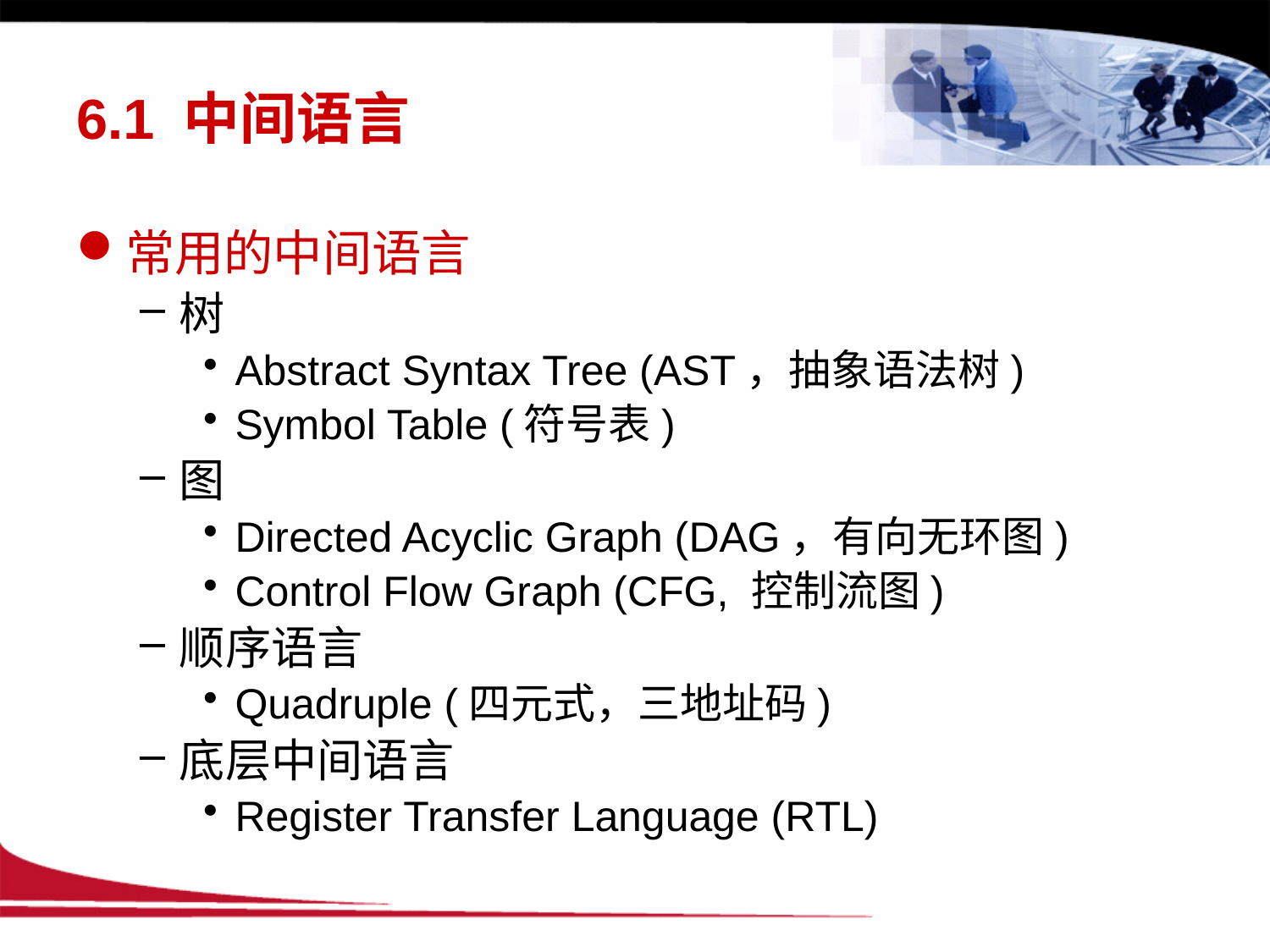

# 6.1 中间语言
常用的中间语言
树
Abstract Syntax Tree (AST，抽象语法树)
Symbol Table (符号表)
图
Directed Acyclic Graph (DAG，有向无环图)
Control Flow Graph (CFG, 控制流图)
顺序语言
Quadruple (四元式，三地址码)
底层中间语言
Register Transfer Language (RTL)